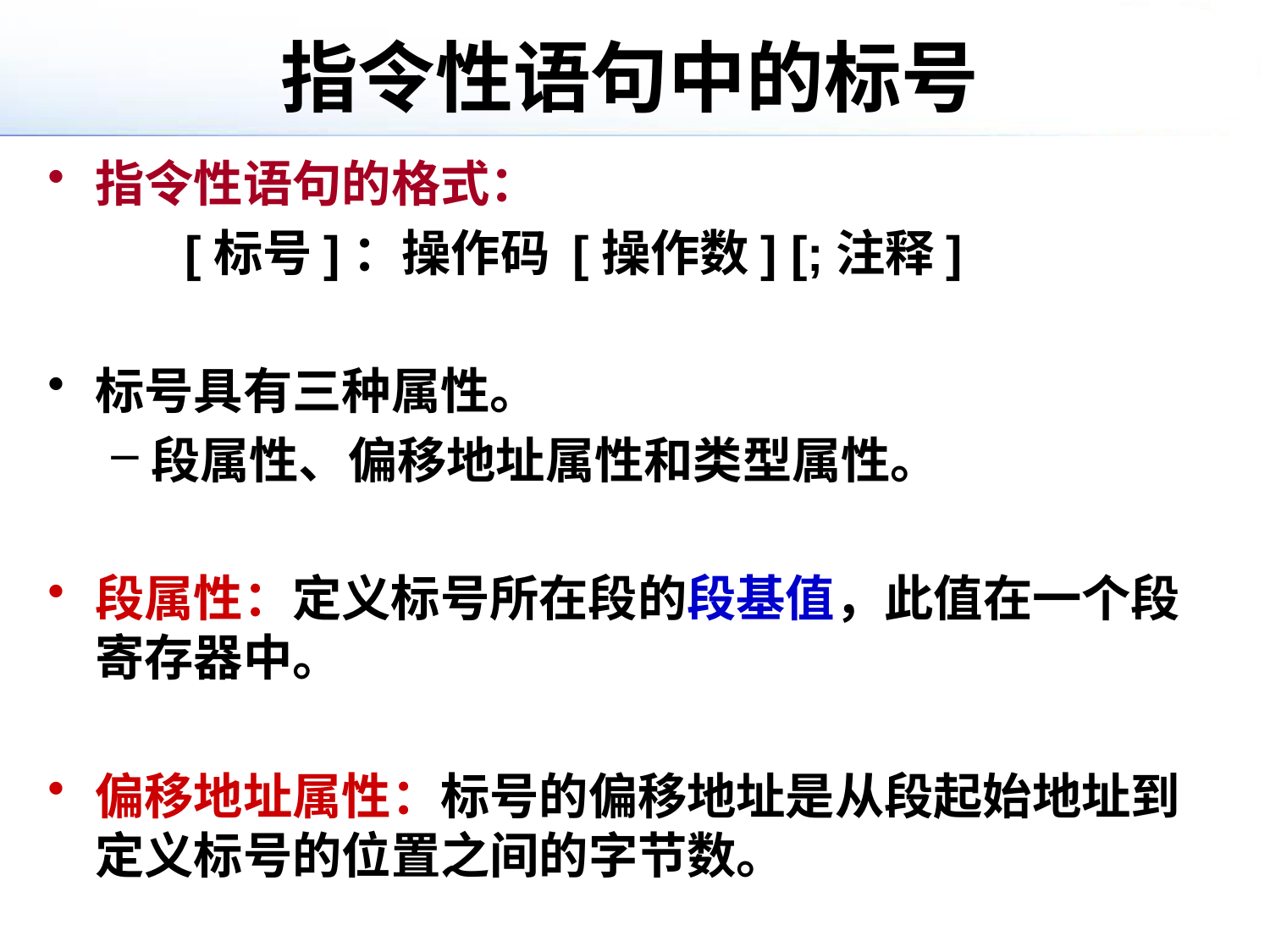

# 指令性语句中的标号
指令性语句的格式：
          [标号]：操作码 [操作数] [;注释]

标号具有三种属性。
段属性、偏移地址属性和类型属性。

段属性：定义标号所在段的段基值，此值在一个段寄存器中。

偏移地址属性：标号的偏移地址是从段起始地址到定义标号的位置之间的字节数。